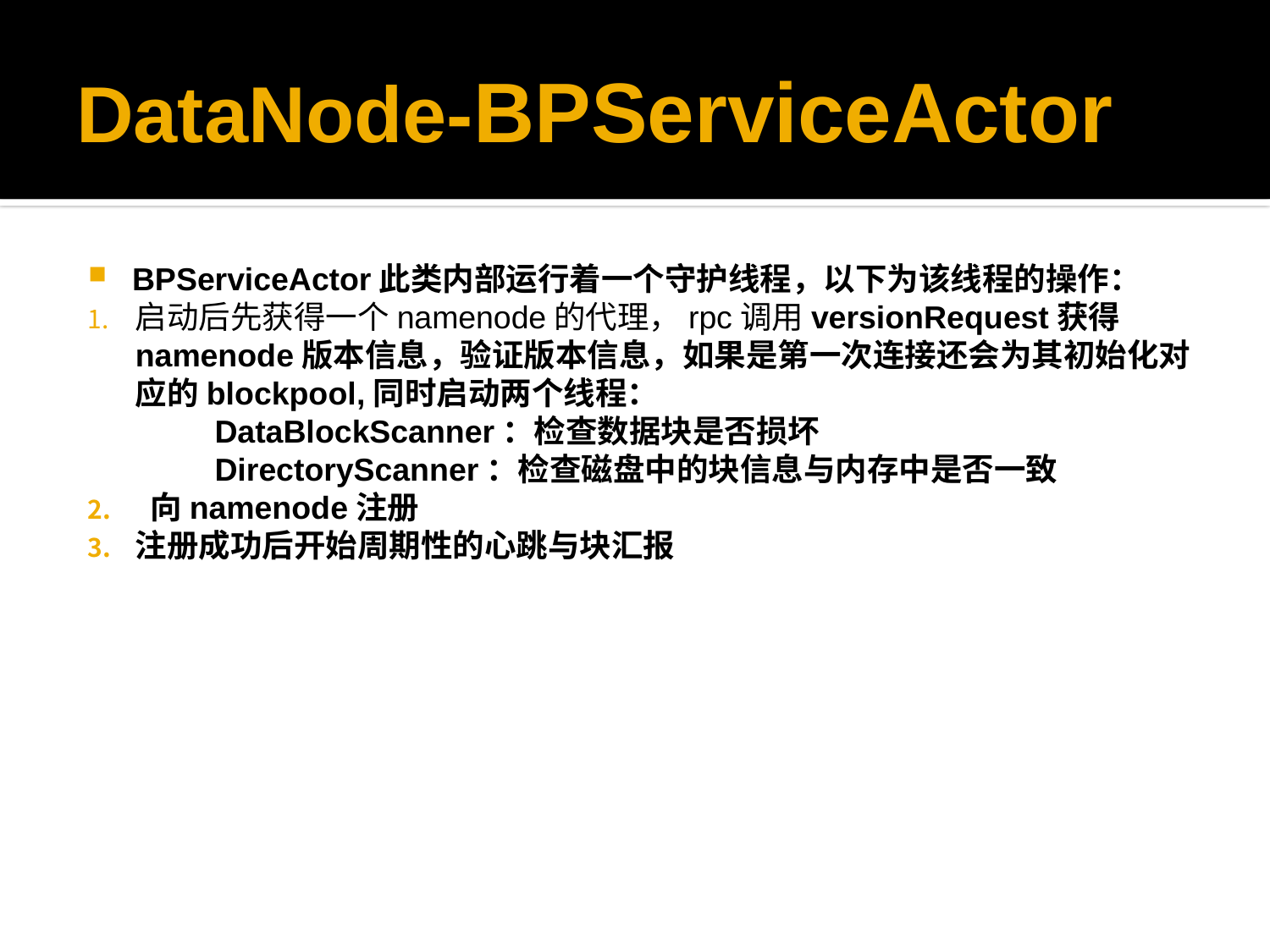

# DataNode-BPServiceActor
BPServiceActor此类内部运行着一个守护线程，以下为该线程的操作：
启动后先获得一个namenode的代理，rpc调用versionRequest获得namenode版本信息，验证版本信息，如果是第一次连接还会为其初始化对应的blockpool,同时启动两个线程：
	DataBlockScanner：检查数据块是否损坏
	DirectoryScanner：检查磁盘中的块信息与内存中是否一致
 向namenode注册
注册成功后开始周期性的心跳与块汇报